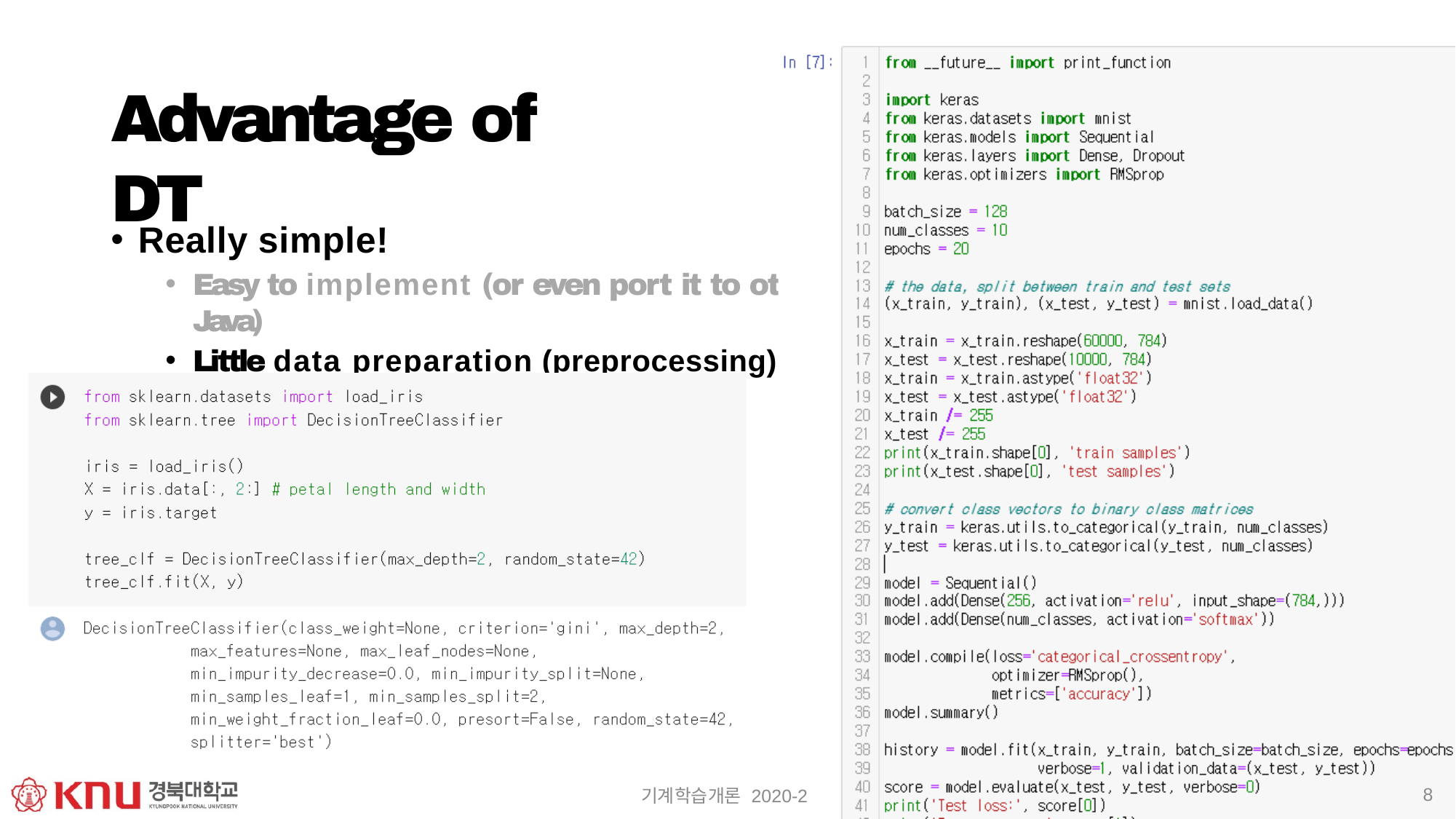

# Advantage of DT
Really simple!
Easy to implement (or even port it to other language like C++ and Java)
Little data preparation (preprocessing)

8
기계학습개론 2020-2